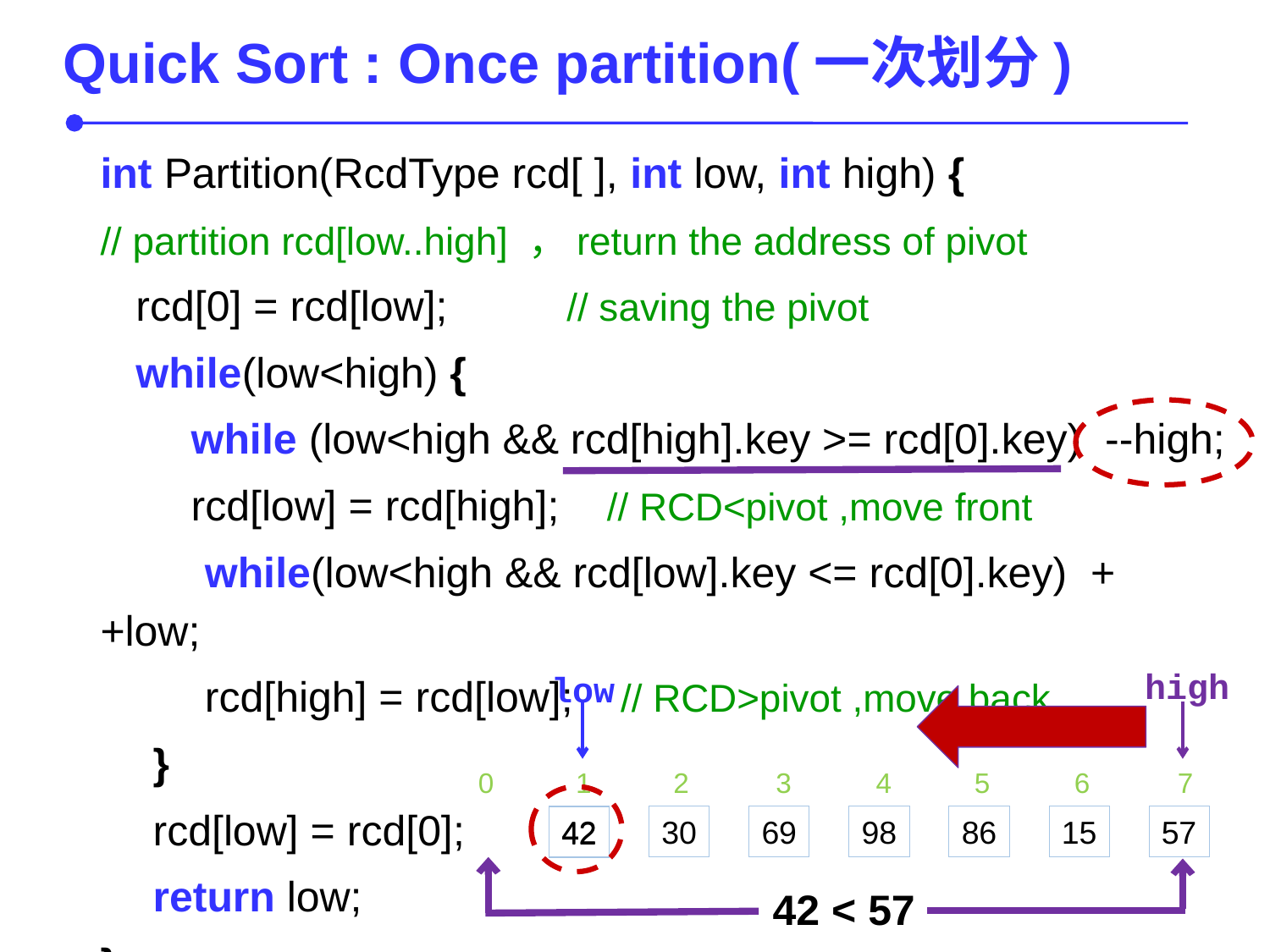

Quick Sort : Once partition(一次划分)

int Partition(RcdType rcd[ ], int low, int high) {
// partition rcd[low..high] ，return the address of pivot
   rcd[0] = rcd[low];          // saving the pivot
   while(low<high) {
　    while (low<high && rcd[high].key >= rcd[0].key)  --high;
　    rcd[low] = rcd[high];    // RCD<pivot ,move front
　　 while(low<high && rcd[low].key <= rcd[0].key)  ++low;
　　 rcd[high] = rcd[low];    // RCD>pivot ,move back
　}
　rcd[low] = rcd[0];
　return low;
}

high
low

1
2
3
4
5
6
7
0

42
30
69
98
86
15
57
42
42 < 57